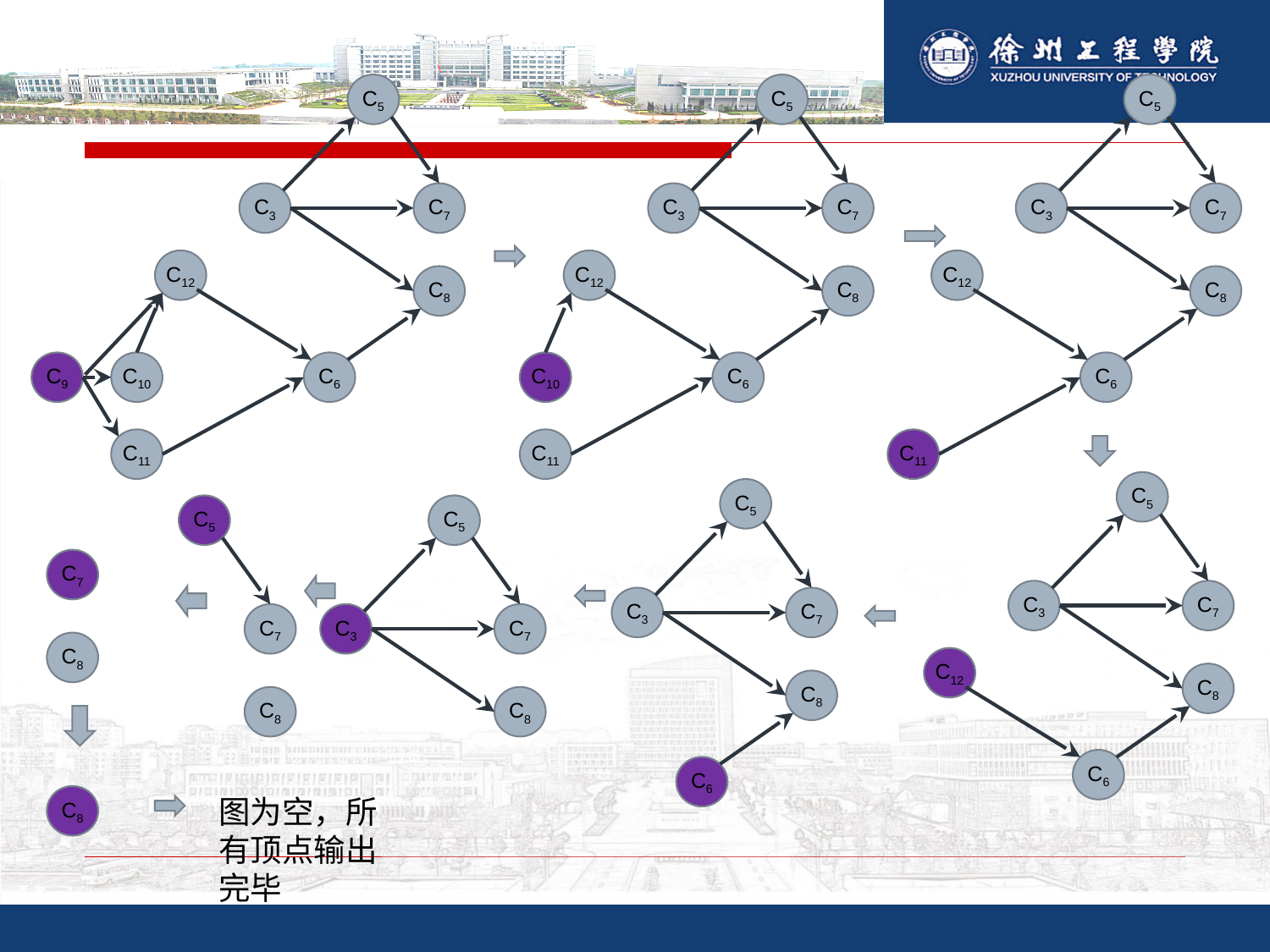

#
C5
C3
C7
C12
C8
C9
C10
C6
C11
C5
C3
C7
C12
C8
C10
C6
C11
C5
C3
C7
C12
C8
C6
C11

C5
C3
C7
C12
C8
C6
C5
C3
C7
C8
C6
C5
C5
C3
C7
C8
C7

C7

C8
C8

C8
图为空，所有顶点输出完毕